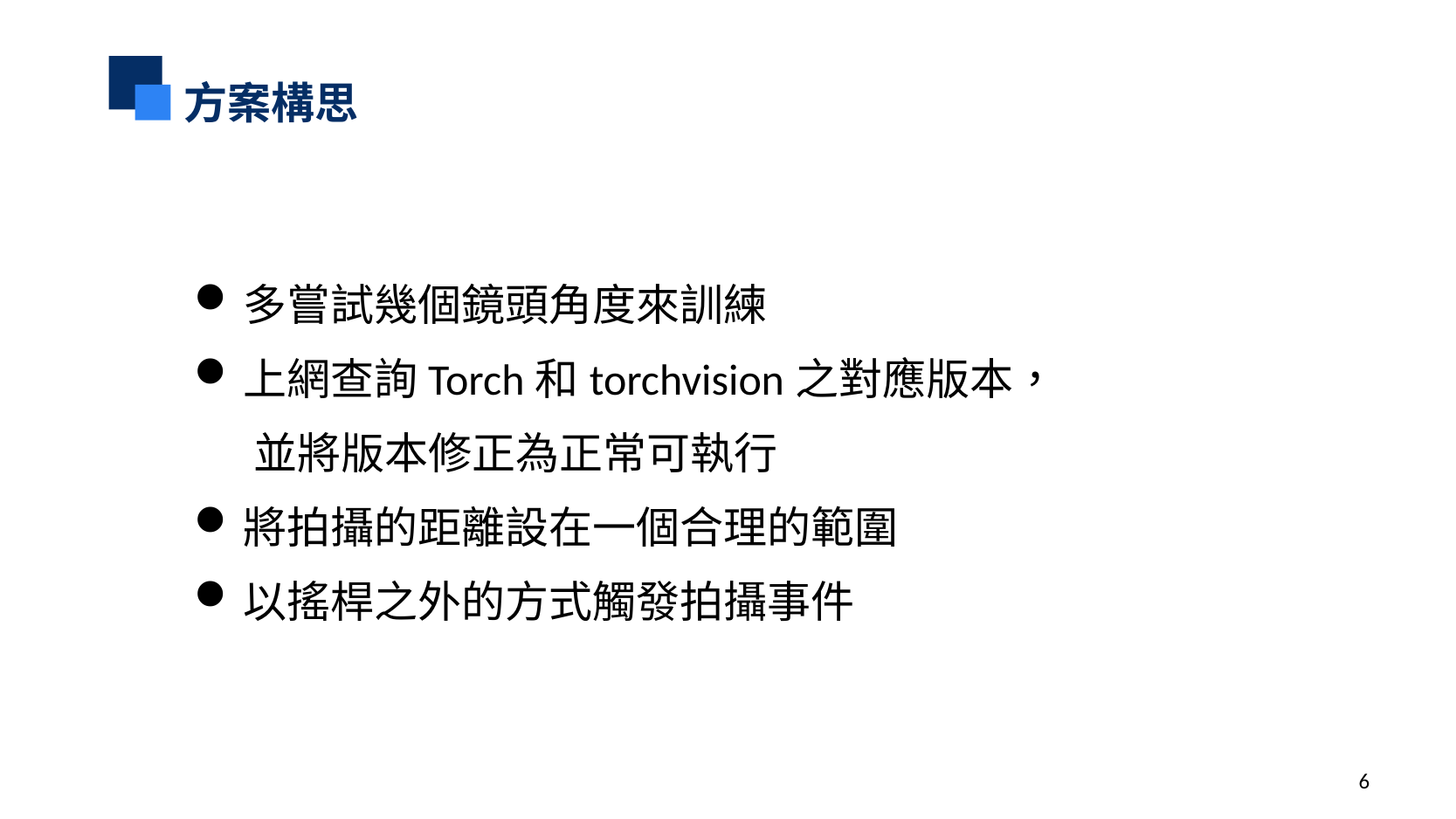

方案構思

多嘗試幾個鏡頭角度來訓練
上網查詢Torch和torchvision之對應版本，
     並將版本修正為正常可執行
將拍攝的距離設在一個合理的範圍
以搖桿之外的方式觸發拍攝事件
6